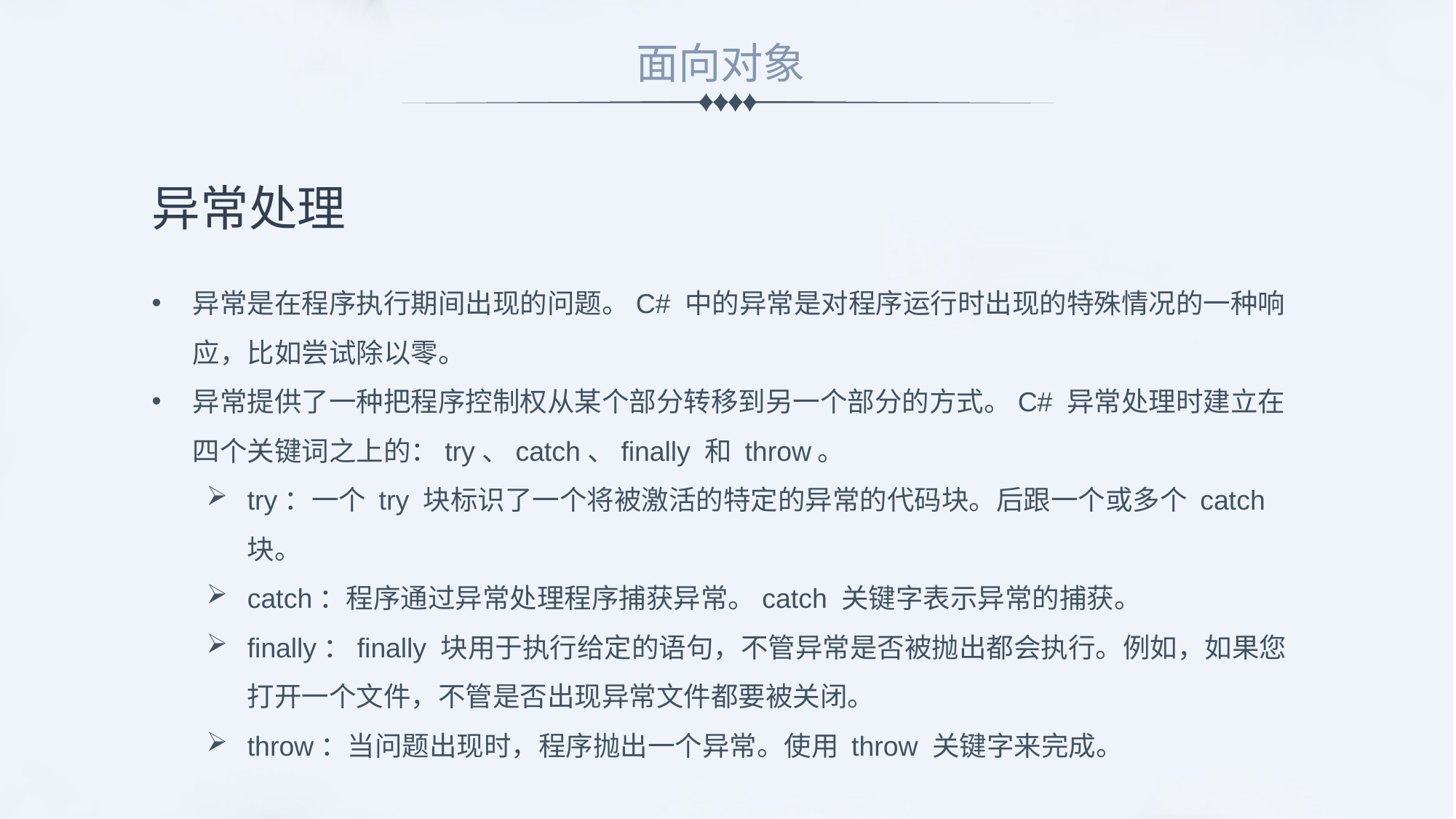

异常处理
异常是在程序执行期间出现的问题。C# 中的异常是对程序运行时出现的特殊情况的一种响应，比如尝试除以零。
异常提供了一种把程序控制权从某个部分转移到另一个部分的方式。C# 异常处理时建立在四个关键词之上的：try、catch、finally 和 throw。
try：一个 try 块标识了一个将被激活的特定的异常的代码块。后跟一个或多个 catch 块。
catch：程序通过异常处理程序捕获异常。catch 关键字表示异常的捕获。
finally：finally 块用于执行给定的语句，不管异常是否被抛出都会执行。例如，如果您打开一个文件，不管是否出现异常文件都要被关闭。
throw：当问题出现时，程序抛出一个异常。使用 throw 关键字来完成。